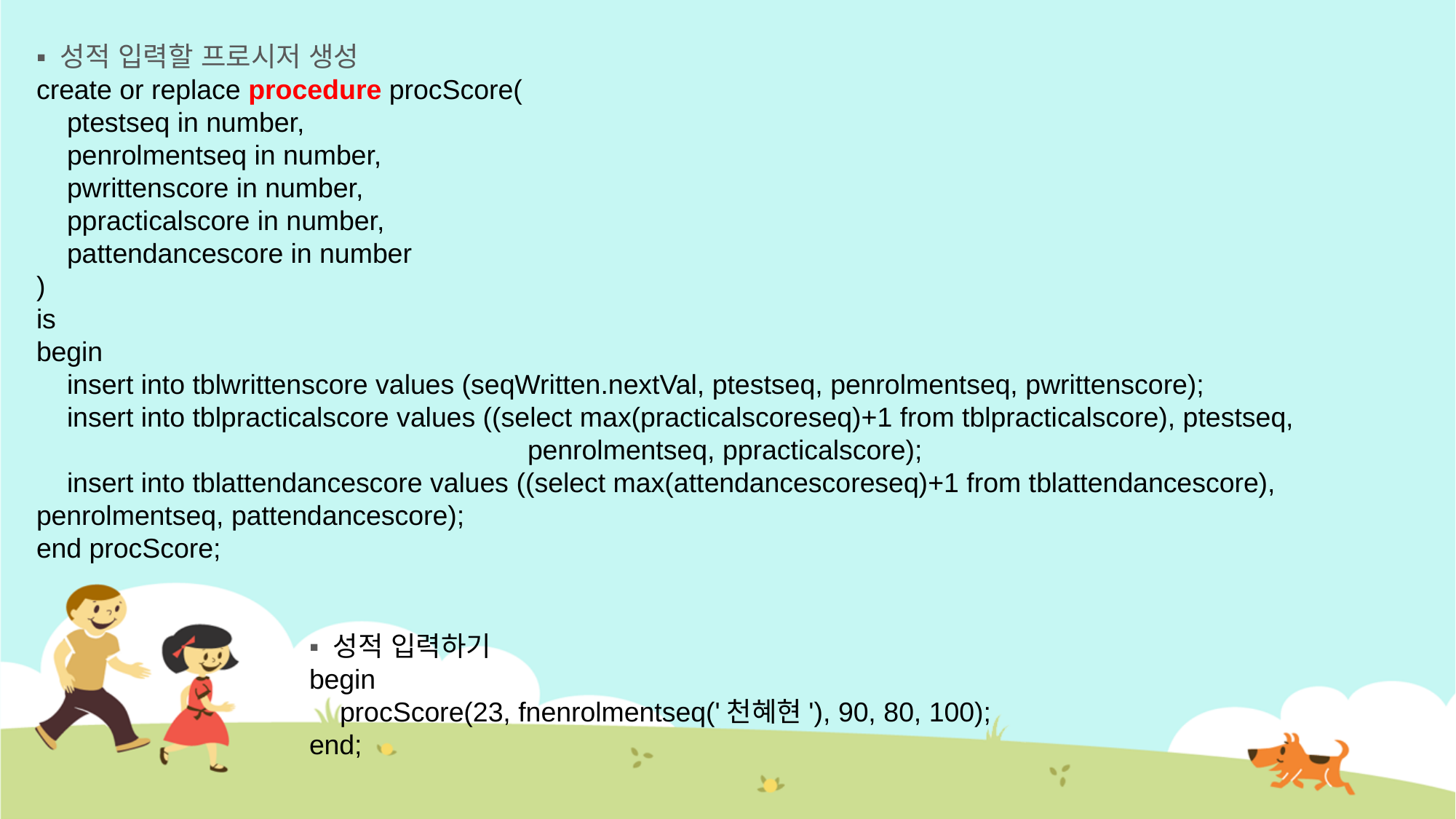

▪ 성적 입력할 프로시저 생성
create or replace procedure procScore(
    ptestseq in number,
    penrolmentseq in number,
    pwrittenscore in number,
    ppracticalscore in number,
    pattendancescore in number
)
is
begin
    insert into tblwrittenscore values (seqWritten.nextVal, ptestseq, penrolmentseq, pwrittenscore);
    insert into tblpracticalscore values ((select max(practicalscoreseq)+1 from tblpracticalscore), ptestseq,
penrolmentseq, ppracticalscore);
    insert into tblattendancescore values ((select max(attendancescoreseq)+1 from tblattendancescore), penrolmentseq, pattendancescore);
end procScore;

▪ 성적 입력하기
begin
    procScore(23, fnenrolmentseq('천혜현'), 90, 80, 100);
end;